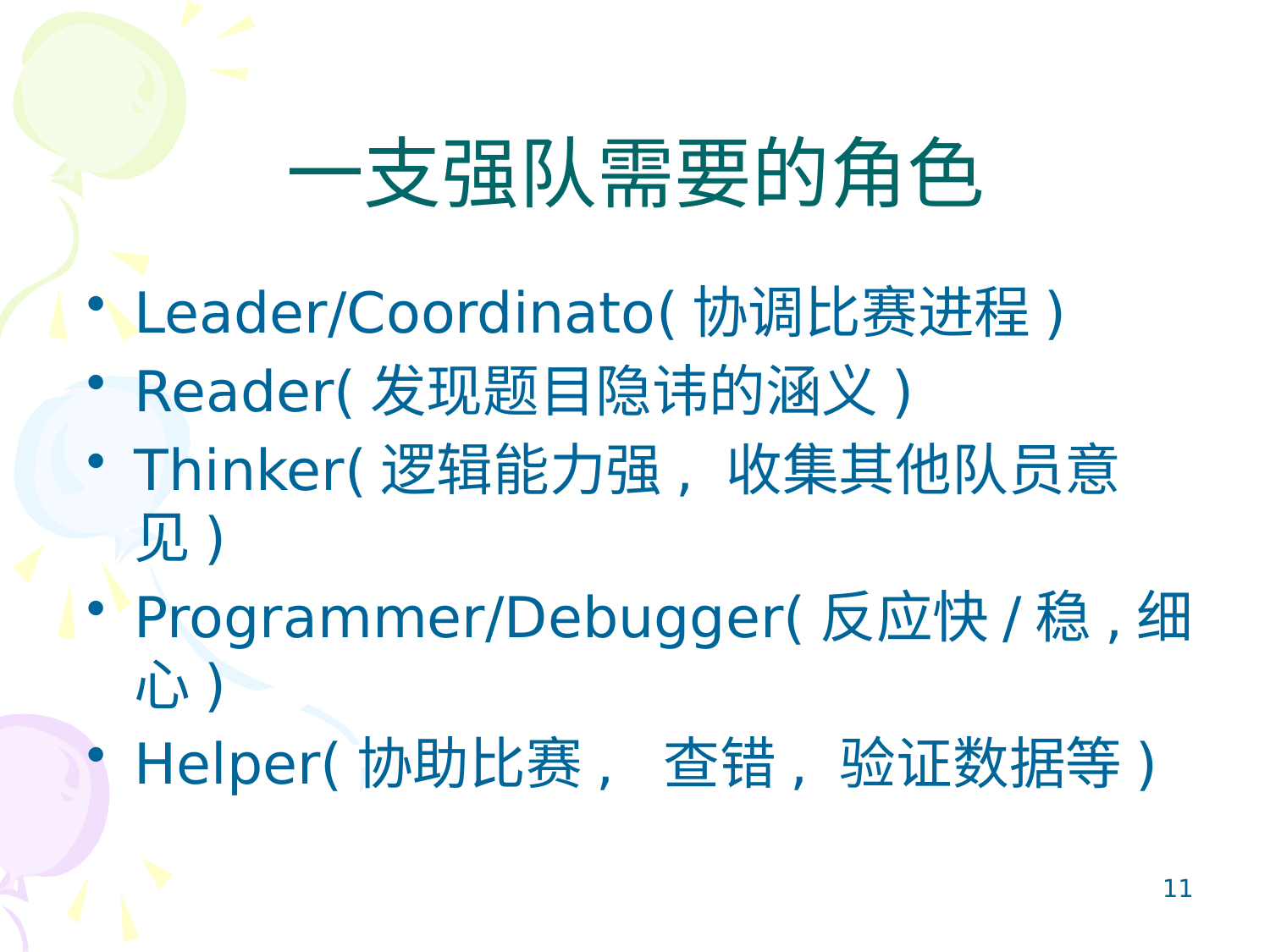

# 一支强队需要的角色
Leader/Coordinato(协调比赛进程)
Reader(发现题目隐讳的涵义)
Thinker(逻辑能力强, 收集其他队员意见)
Programmer/Debugger(反应快/稳,细心)
Helper(协助比赛,  查错, 验证数据等)

11